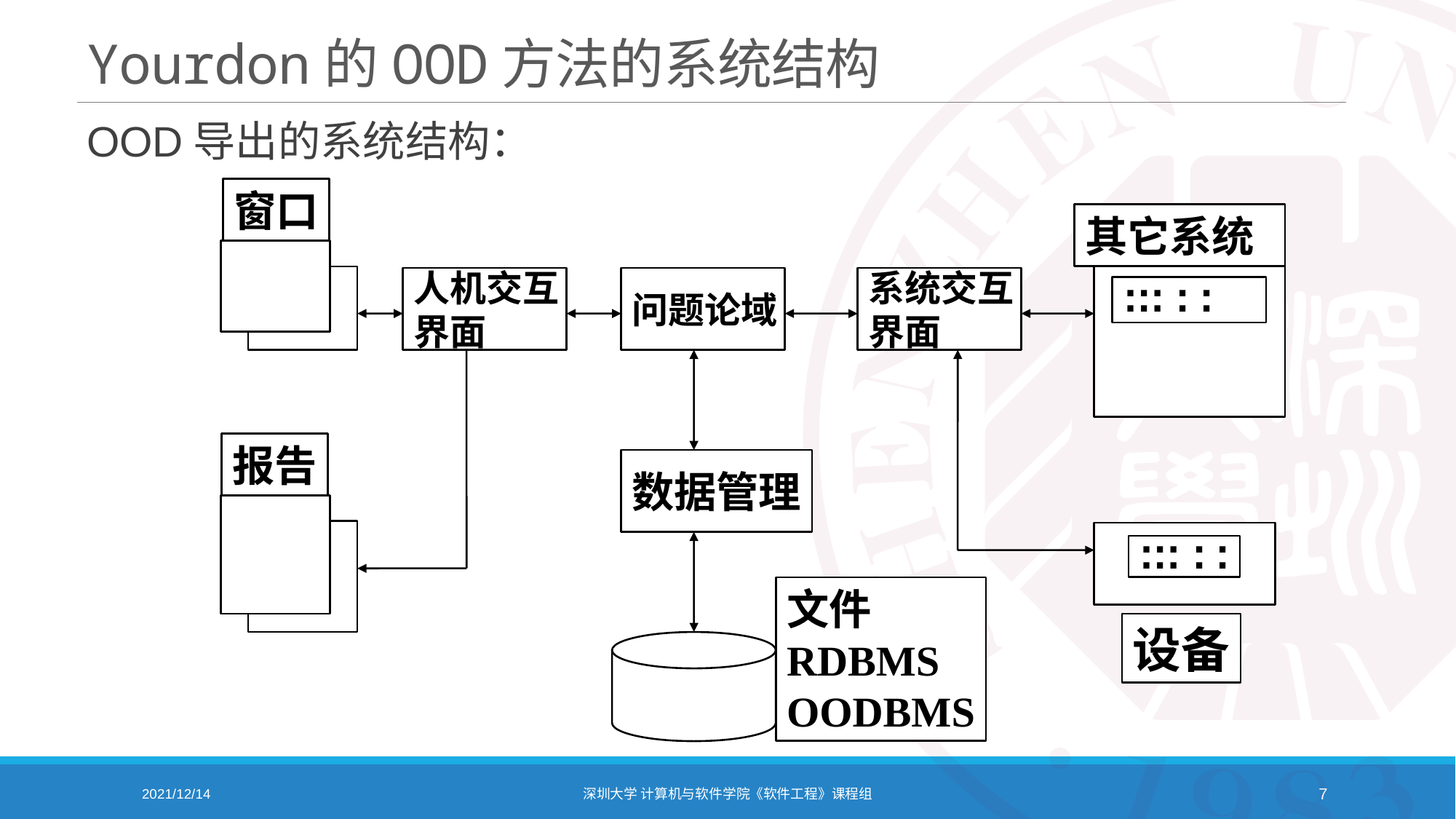

# Yourdon的OOD方法的系统结构
OOD导出的系统结构：
窗口
其它系统

人机交互
界面
问题论域
系统交互
界面
… . .
… . .

报告
数据管理

… . .
… . .

文件
RDBMS
OODBMS
设备

2021/12/14
深圳大学 计算机与软件学院《软件工程》课程组
7